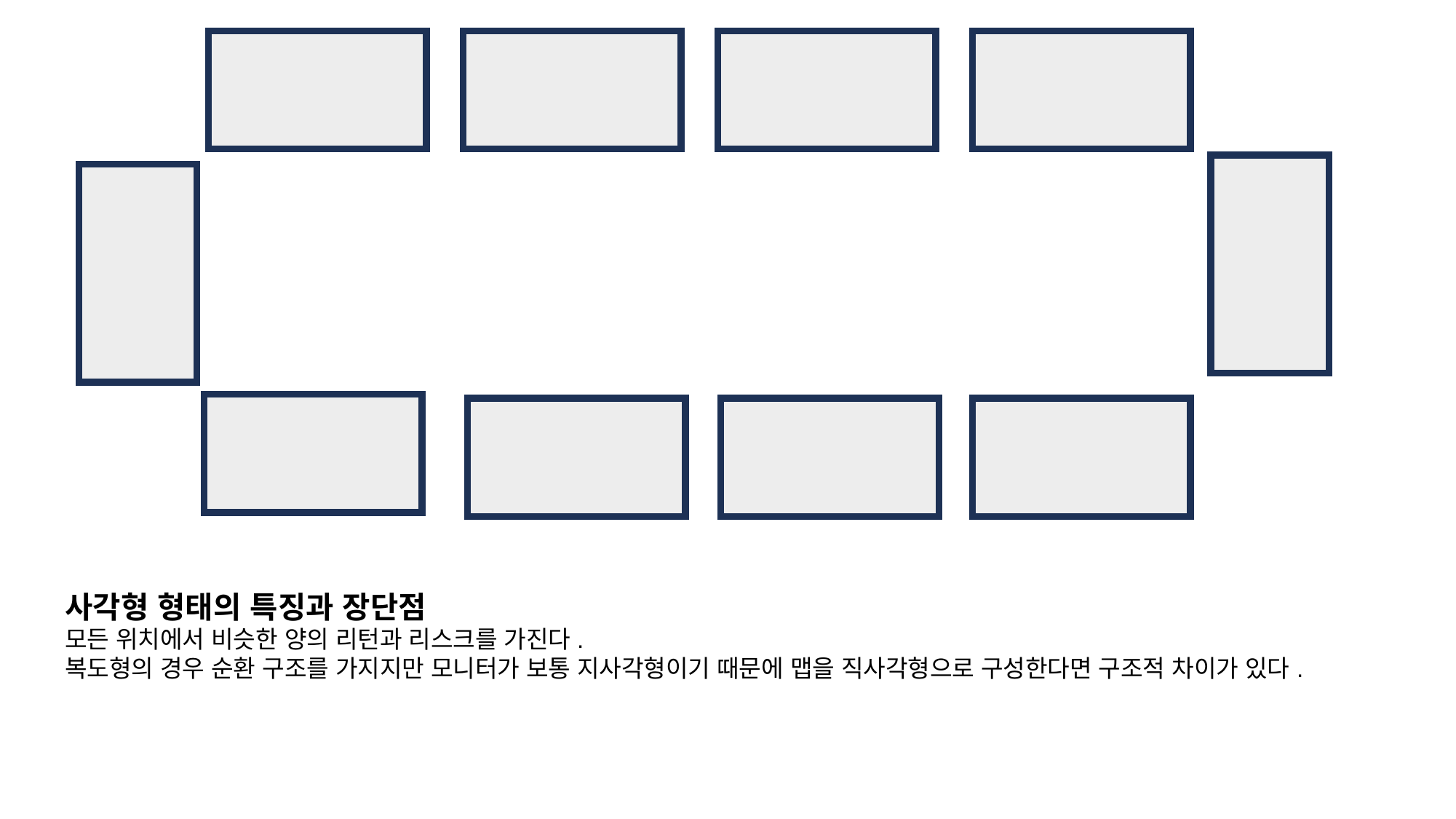

사각형 형태의 특징과 장단점
모든 위치에서 비슷한 양의 리턴과 리스크를 가진다.
복도형의 경우 순환 구조를 가지지만 모니터가 보통 지사각형이기 때문에 맵을 직사각형으로 구성한다면 구조적 차이가 있다.